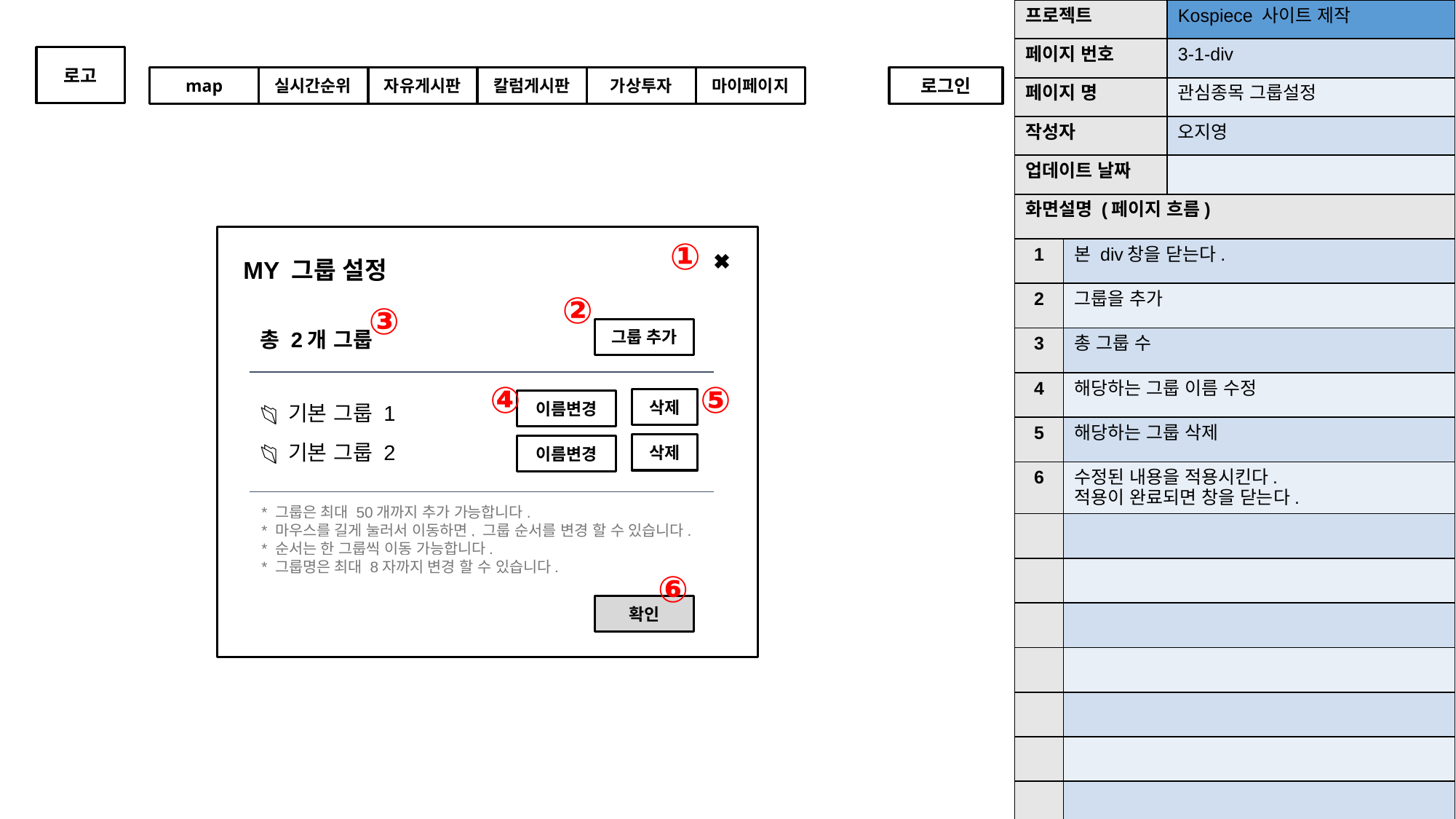

| 프로젝트 | Kospiece 사이트 제작 |
| --- | --- |
| 페이지 번호 | 3-1-div |
| 페이지 명 | 관심종목 그룹설정 |
| 작성자 | 오지영 |
| 업데이트 날짜 |  |
로고
map
실시간순위
자유게시판
칼럼게시판
가상투자
마이페이지
로그인
| 화면설명 (페이지 흐름) |  |
| --- | --- |
| 1 | 본 div창을 닫는다. |
| 2 | 그룹을 추가 |
| 3 | 총 그룹 수 |
| 4 | 해당하는 그룹 이름 수정 |
| 5 | 해당하는 그룹 삭제 |
| 6 | 수정된 내용을 적용시킨다. 적용이 완료되면 창을 닫는다. |
|  |  |
|  |  |
|  |  |
|  |  |
|  |  |
|  |  |
|  |  |

①
✖
MY 그룹 설정
②
③
총 2개 그룹
그룹 추가
⑤
④
📂 기본 그룹 1
삭제
이름변경
📂 기본 그룹 2
삭제
이름변경
* 그룹은 최대 50개까지 추가 가능합니다.
* 마우스를 길게 눌러서 이동하면, 그룹 순서를 변경 할 수 있습니다.
* 순서는 한 그룹씩 이동 가능합니다.
* 그룹명은 최대 8자까지 변경 할 수 있습니다.
⑥
확인